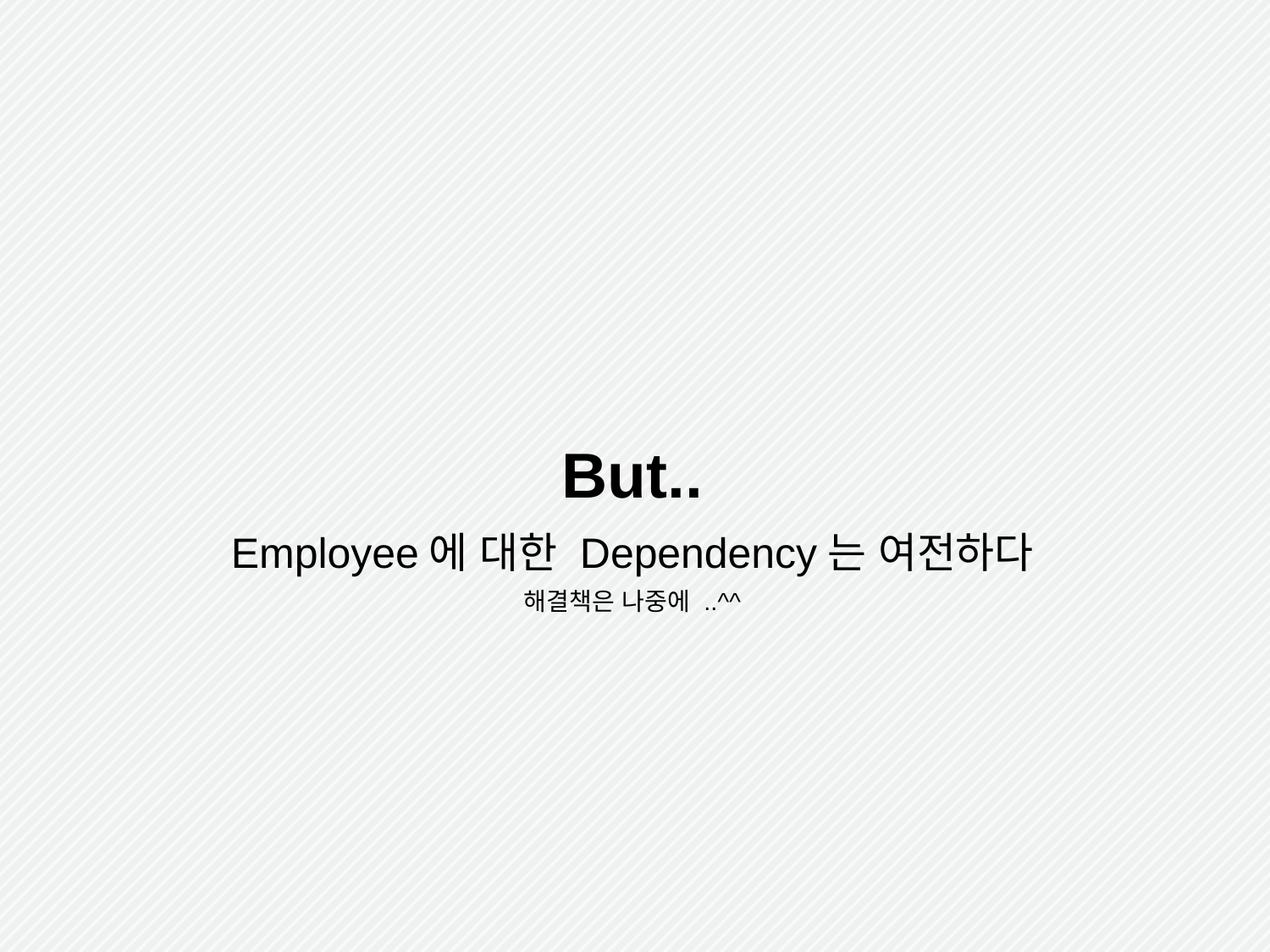

But..
Employee에 대한 Dependency는 여전하다
해결책은 나중에 ..^^